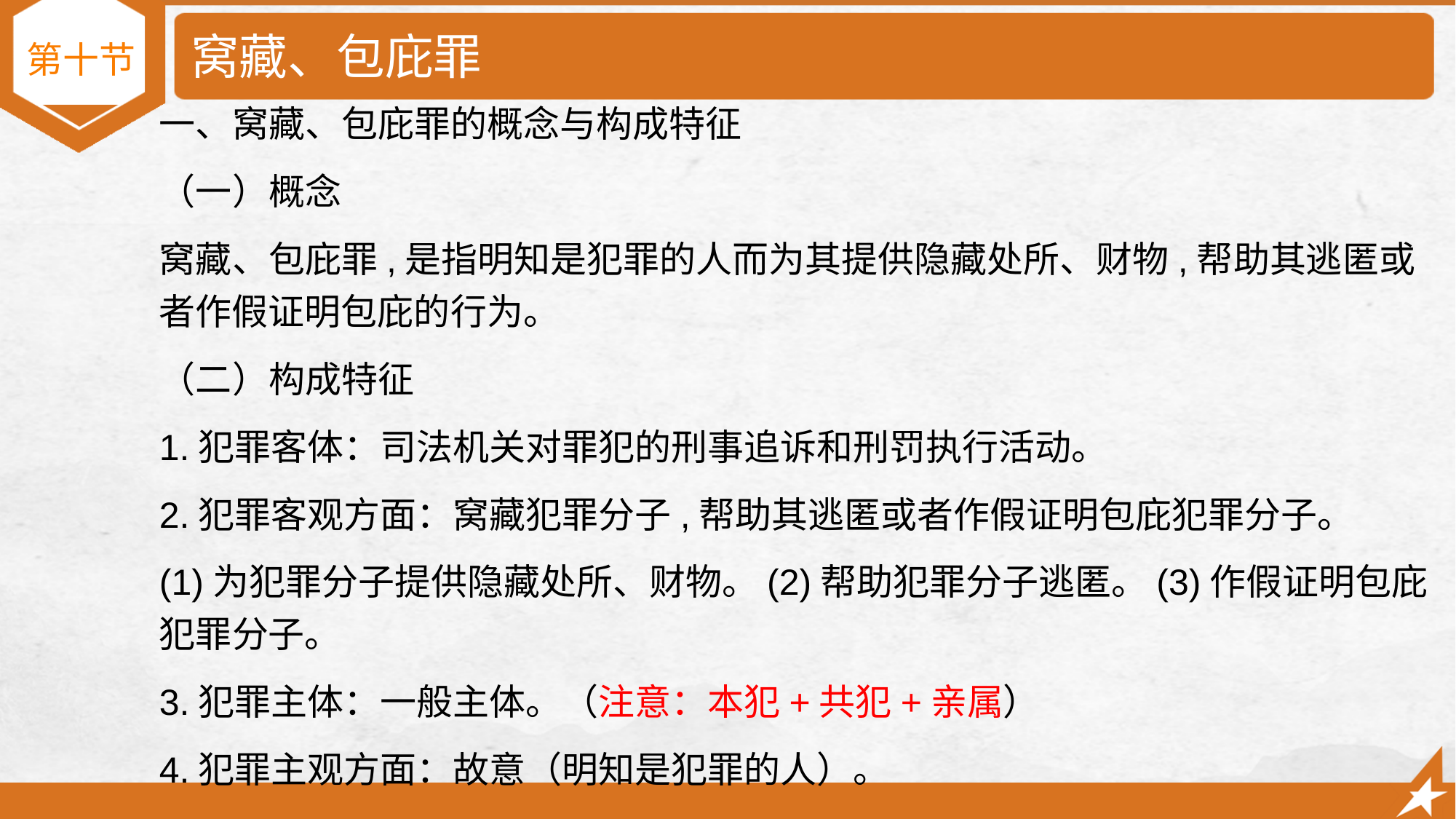

# 窝藏、包庇罪
第十节
一、窝藏、包庇罪的概念与构成特征
（一）概念
窝藏、包庇罪,是指明知是犯罪的人而为其提供隐藏处所、财物,帮助其逃匿或者作假证明包庇的行为。
（二）构成特征
1.犯罪客体：司法机关对罪犯的刑事追诉和刑罚执行活动。
2.犯罪客观方面：窝藏犯罪分子,帮助其逃匿或者作假证明包庇犯罪分子。
(1)为犯罪分子提供隐藏处所、财物。(2)帮助犯罪分子逃匿。(3)作假证明包庇犯罪分子。
3.犯罪主体：一般主体。（注意：本犯+共犯+亲属）
4.犯罪主观方面：故意（明知是犯罪的人）。